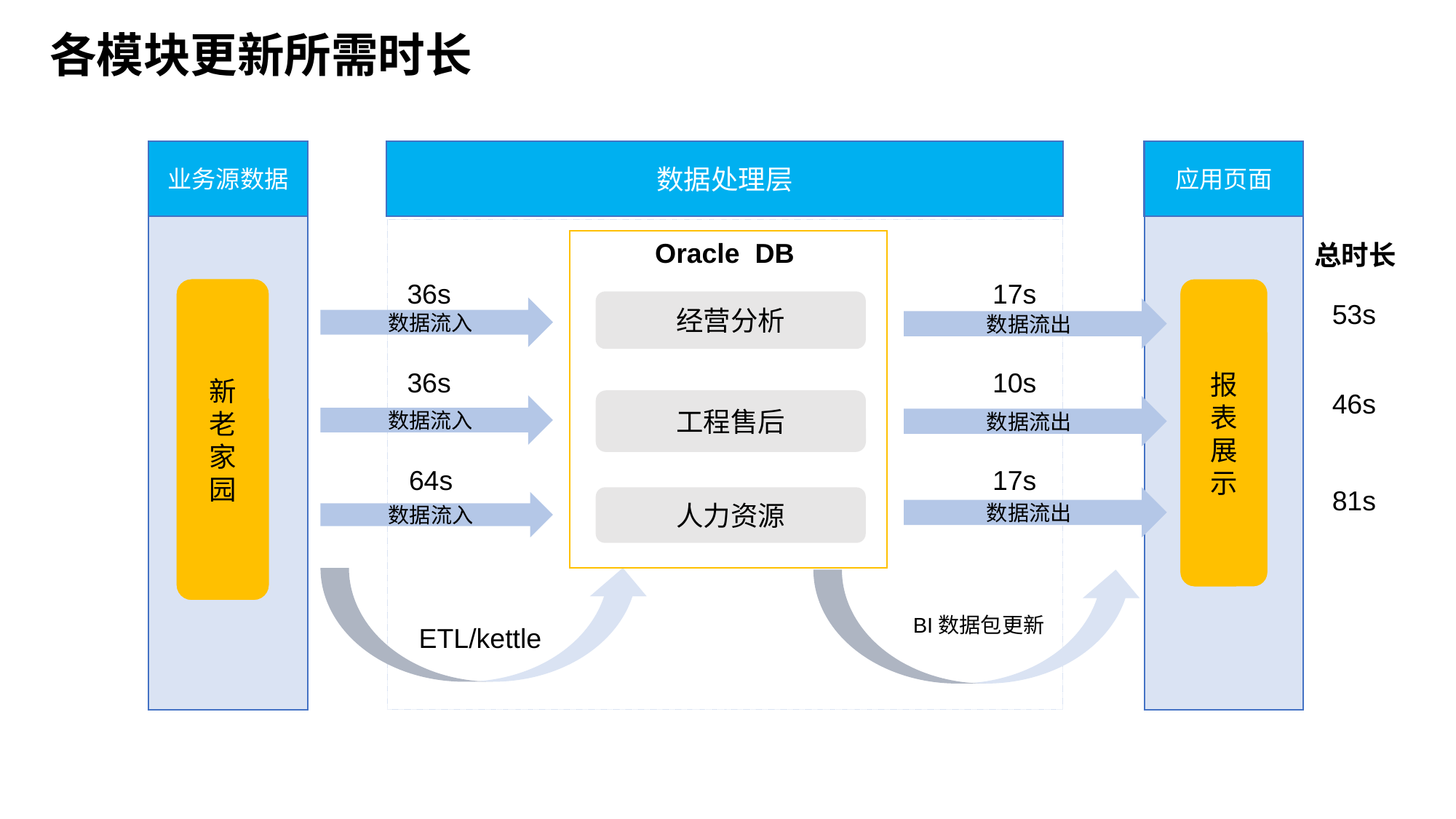

# 各模块更新所需时长
业务源数据
数据处理层
应用页面

Oracle  DB

总时长
36s
17s
10s
17s
新
老
家
园
报
表
展
示
经营分析
53s
46s
81s
数据流入
数据流出
36s
工程售后
数据流入
数据流出
64s
数据流出
人力资源
数据流入

BI数据包更新
ETL/kettle